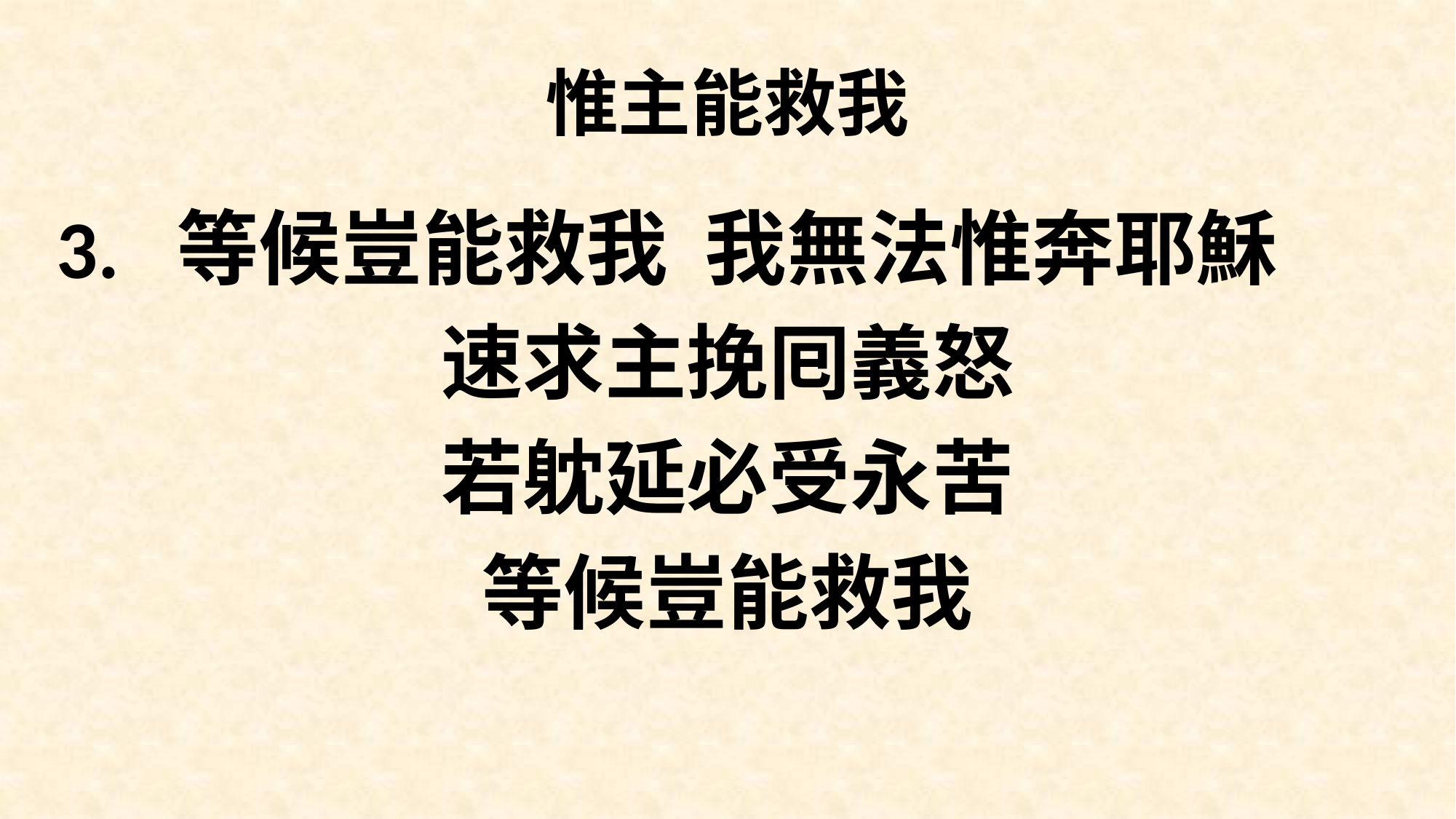

# 惟主能救我
3.
等候豈能救我  我無法惟奔耶穌
速求主挽囘義怒
若躭延必受永苦
等候豈能救我